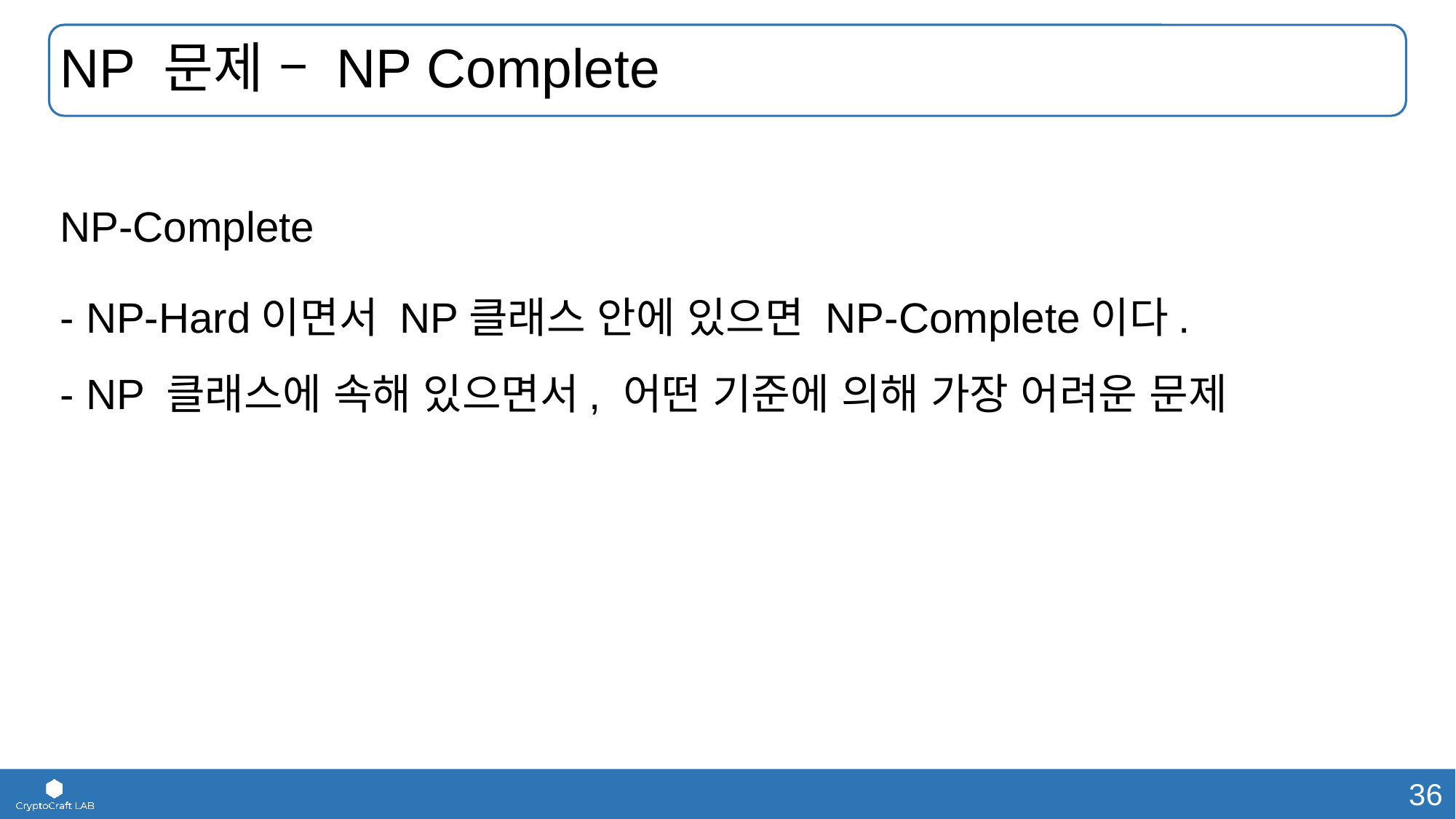

# NP 문제 – NP Complete
NP-Complete
- NP-Hard이면서 NP클래스 안에 있으면 NP-Complete이다.
- NP 클래스에 속해 있으면서, 어떤 기준에 의해 가장 어려운 문제